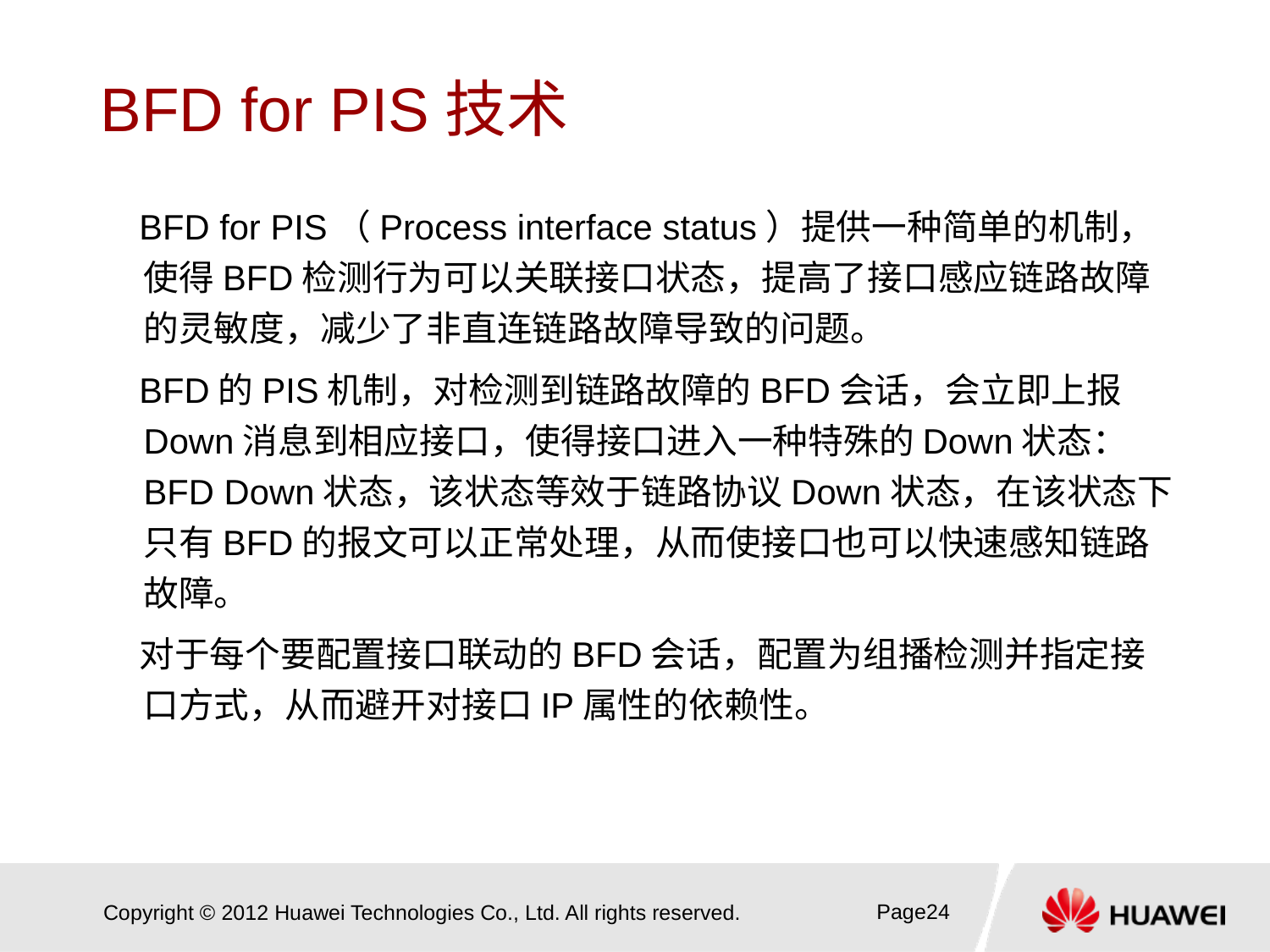

# BFD for PIS技术
BFD for PIS（Process interface status）提供一种简单的机制，使得BFD检测行为可以关联接口状态，提高了接口感应链路故障的灵敏度，减少了非直连链路故障导致的问题。
BFD的PIS机制，对检测到链路故障的BFD会话，会立即上报Down消息到相应接口，使得接口进入一种特殊的Down状态：BFD Down状态，该状态等效于链路协议Down状态，在该状态下只有BFD的报文可以正常处理，从而使接口也可以快速感知链路故障。
对于每个要配置接口联动的BFD会话，配置为组播检测并指定接口方式，从而避开对接口IP属性的依赖性。
Page24